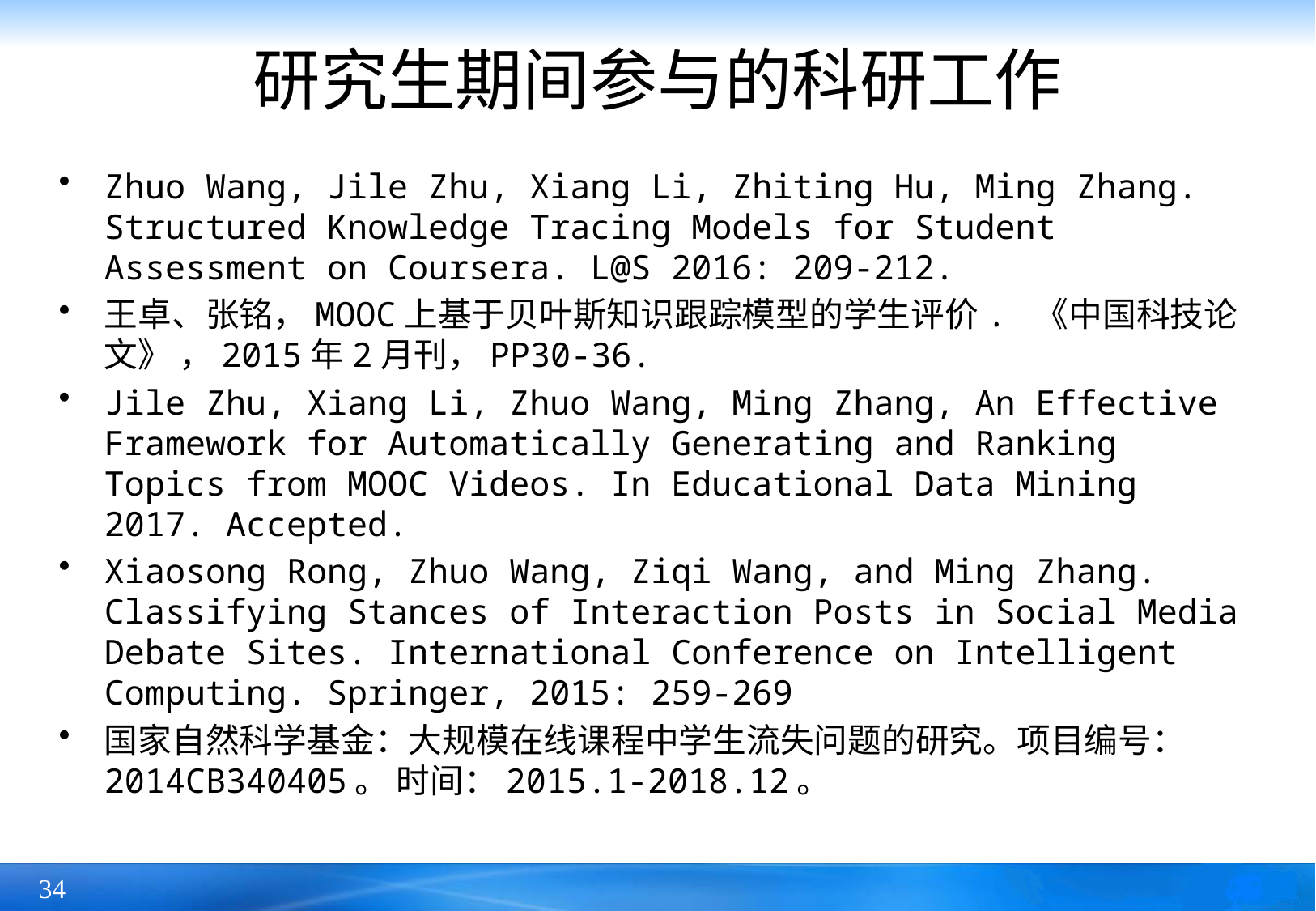

# 研究生期间参与的科研工作
Zhuo Wang, Jile Zhu, Xiang Li, Zhiting Hu, Ming Zhang. Structured Knowledge Tracing Models for Student Assessment on Coursera. L@S 2016: 209-212.
王卓、张铭，MOOC上基于贝叶斯知识跟踪模型的学生评价. 《中国科技论文》 ，2015年2月刊，PP30-36.
Jile Zhu, Xiang Li, Zhuo Wang, Ming Zhang, An Effective Framework for Automatically Generating and Ranking Topics from MOOC Videos. In Educational Data Mining 2017. Accepted.
Xiaosong Rong, Zhuo Wang, Ziqi Wang, and Ming Zhang. Classifying Stances of Interaction Posts in Social Media Debate Sites. International Conference on Intelligent Computing. Springer, 2015: 259-269
国家自然科学基金：大规模在线课程中学生流失问题的研究。项目编号：2014CB340405。 时间：2015.1-2018.12。